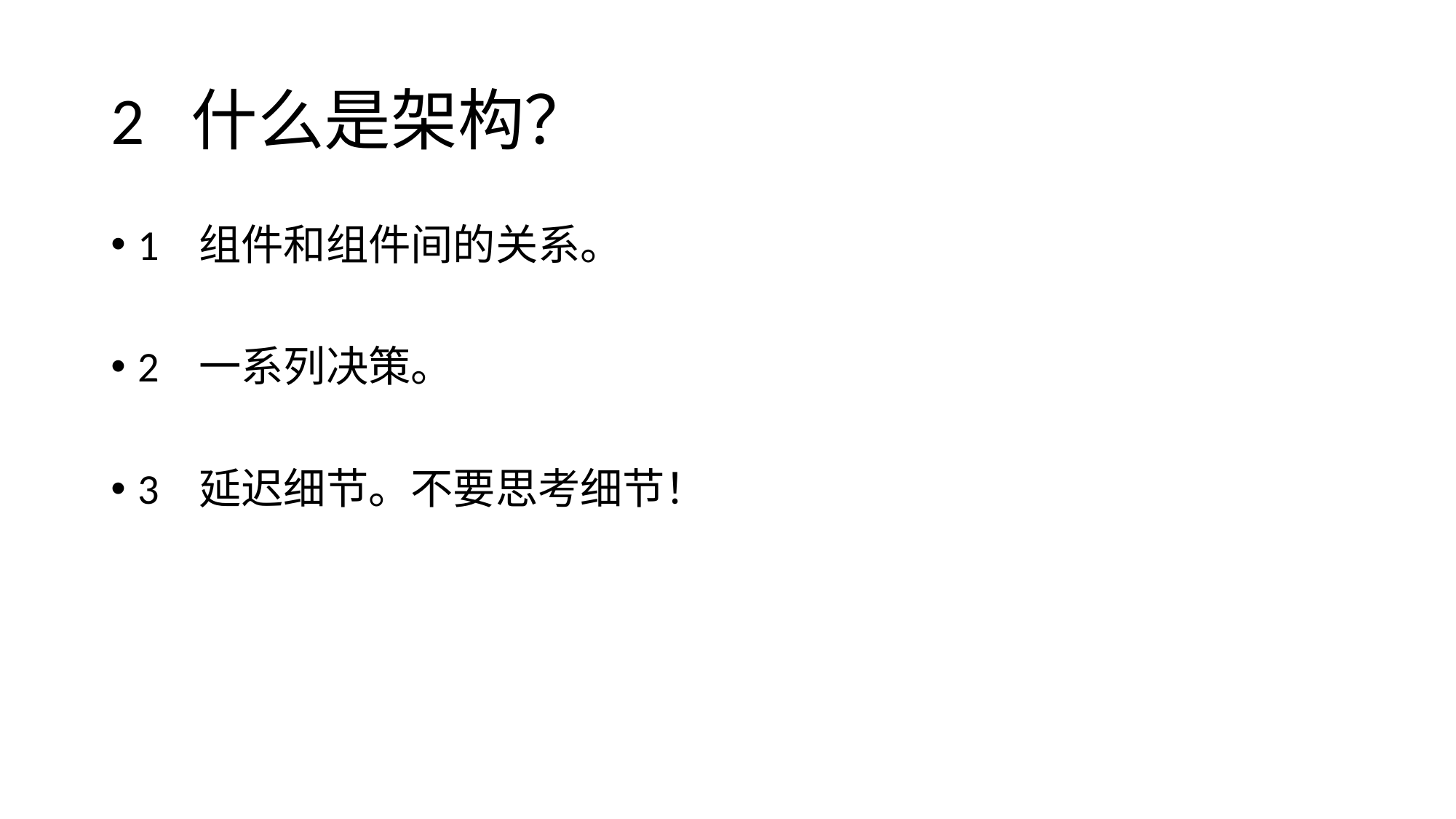

# 2  什么是架构？
1   组件和组件间的关系。

2   一系列决策。

3   延迟细节。不要思考细节！